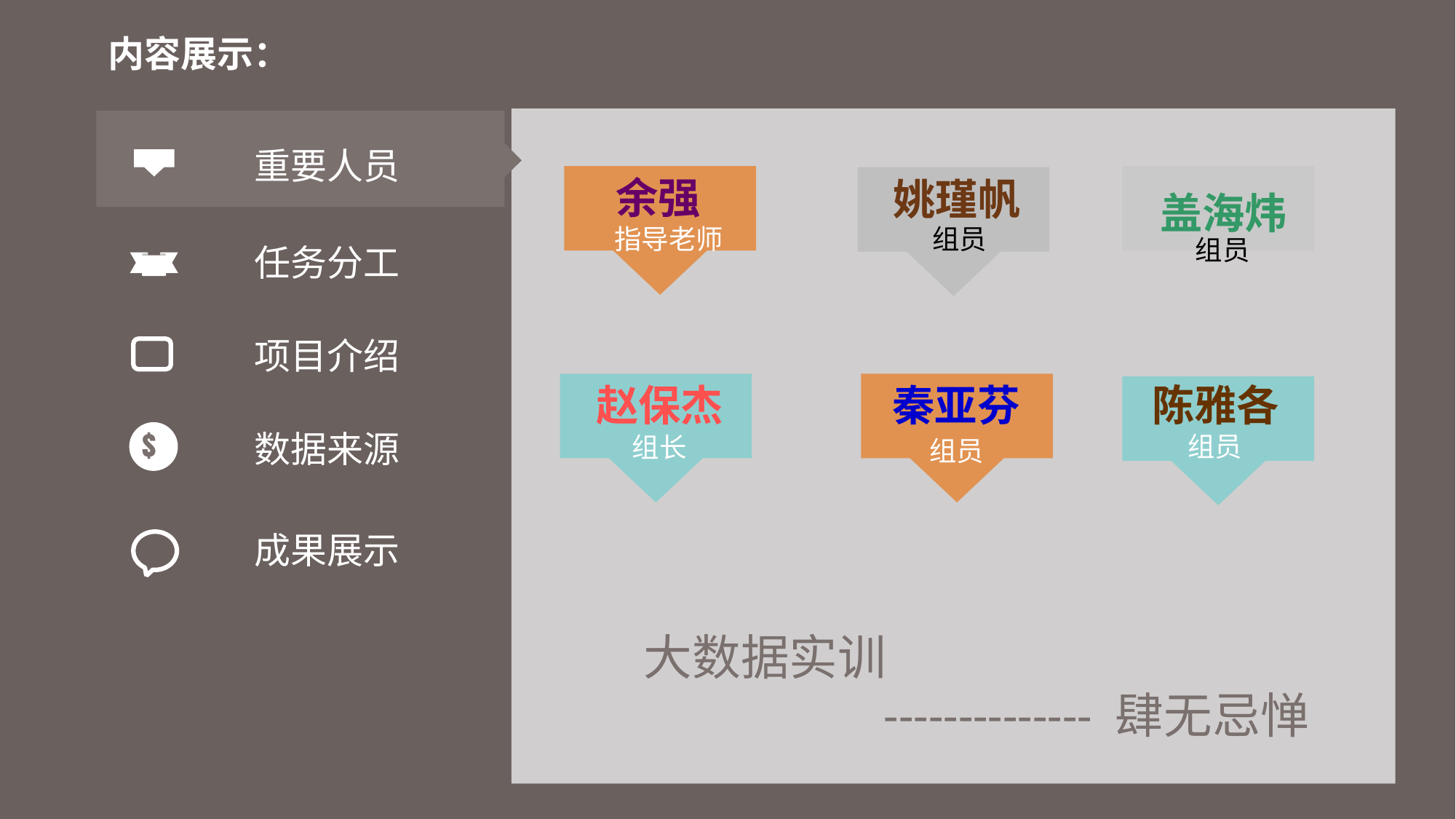

内容展示：

重要人员

余强

指导老师

盖海炜
组员
姚瑾帆

组员
任务分工

项目介绍

赵保杰

组长
秦亚芬

组员
陈雅各

组员
数据来源

$
成果展示

大数据实训
                      -------------- 肆无忌惮